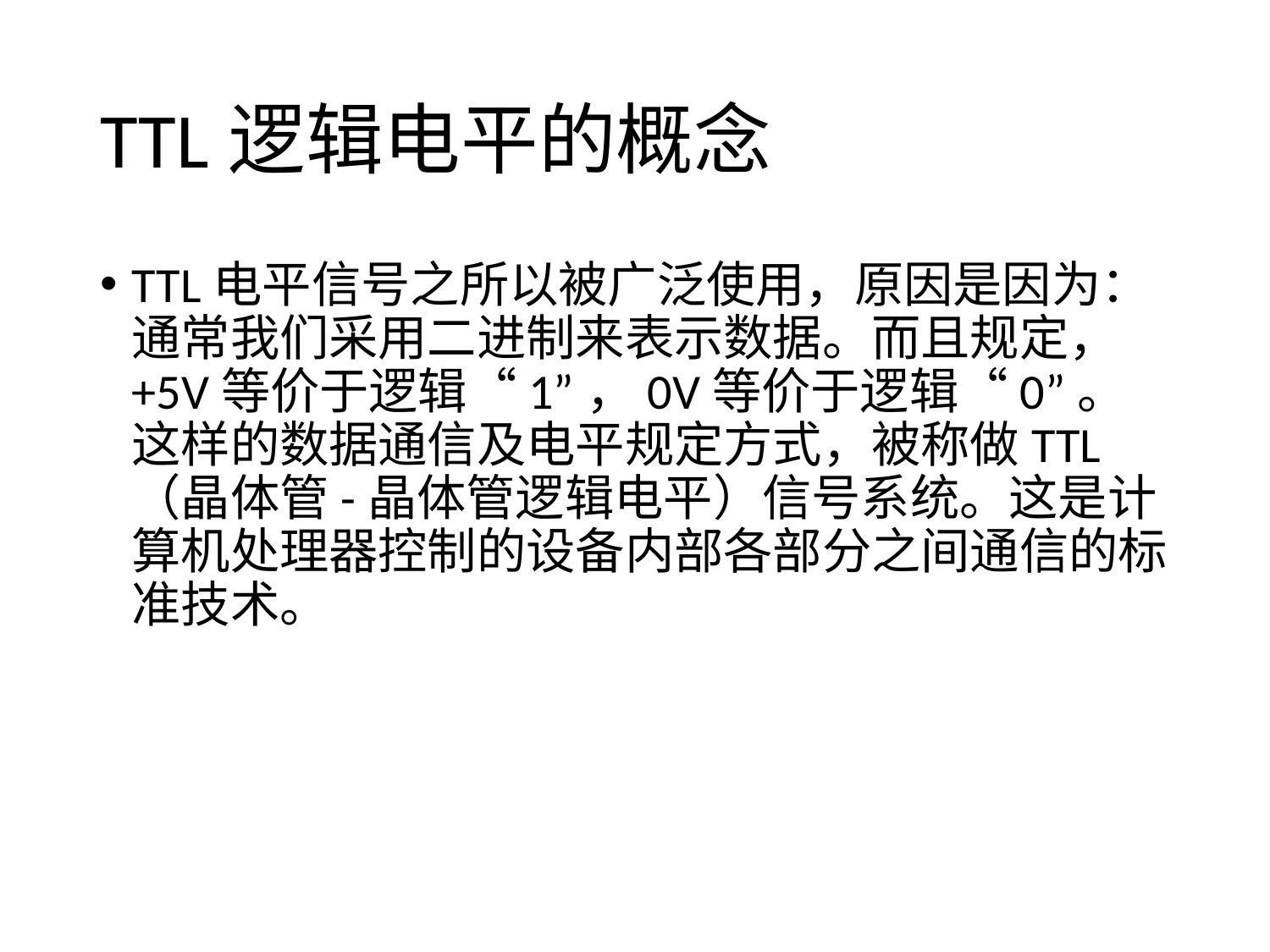

# TTL逻辑电平的概念
TTL电平信号之所以被广泛使用，原因是因为：通常我们采用二进制来表示数据。而且规定，+5V等价于逻辑“1”，0V等价于逻辑“0”。这样的数据通信及电平规定方式，被称做TTL（晶体管-晶体管逻辑电平）信号系统。这是计算机处理器控制的设备内部各部分之间通信的标准技术。